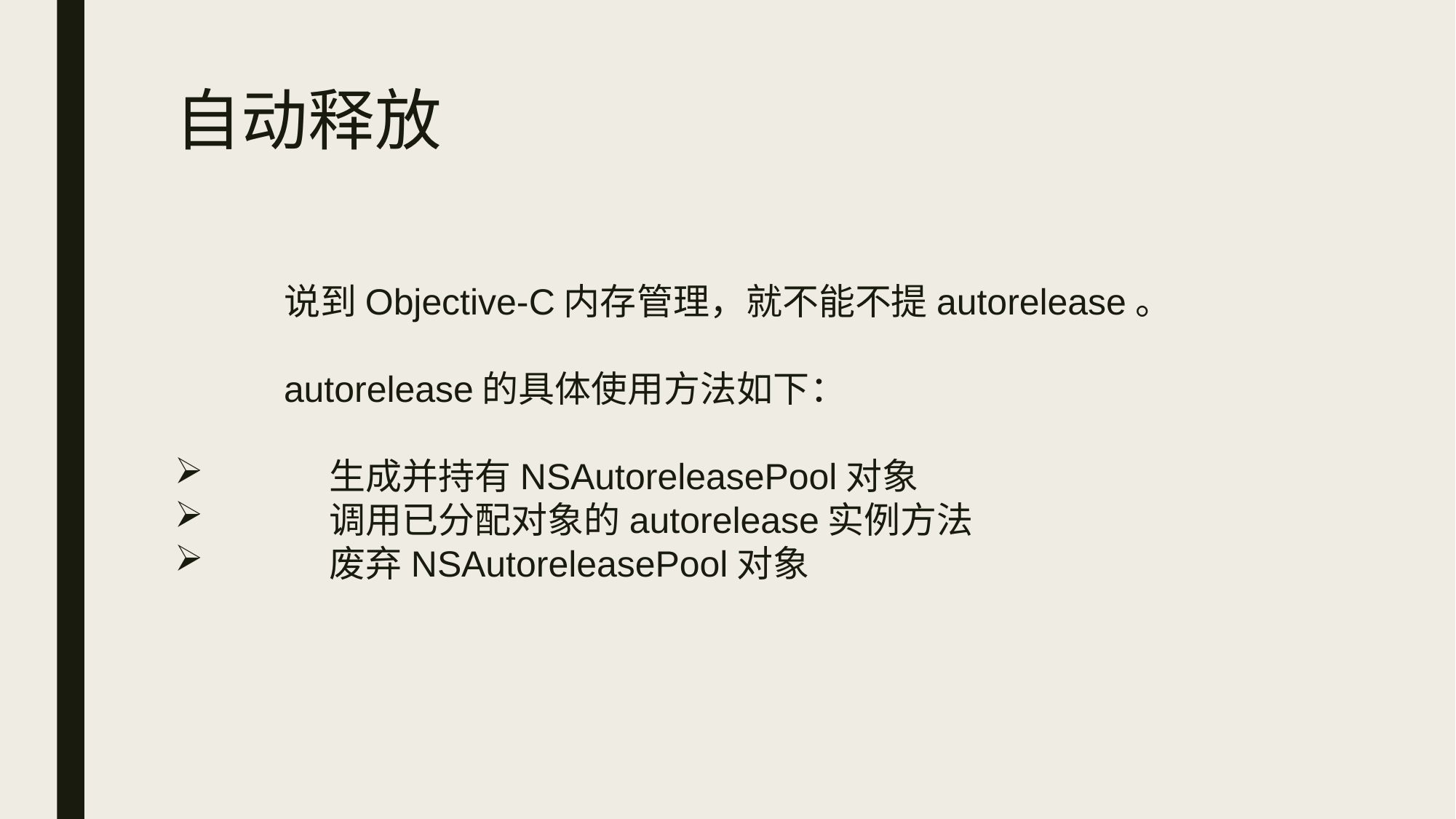

# 自动释放
	说到Objective-C内存管理，就不能不提autorelease。

	autorelease的具体使用方法如下：

	生成并持有NSAutoreleasePool对象
	调用已分配对象的autorelease实例方法
	废弃NSAutoreleasePool对象